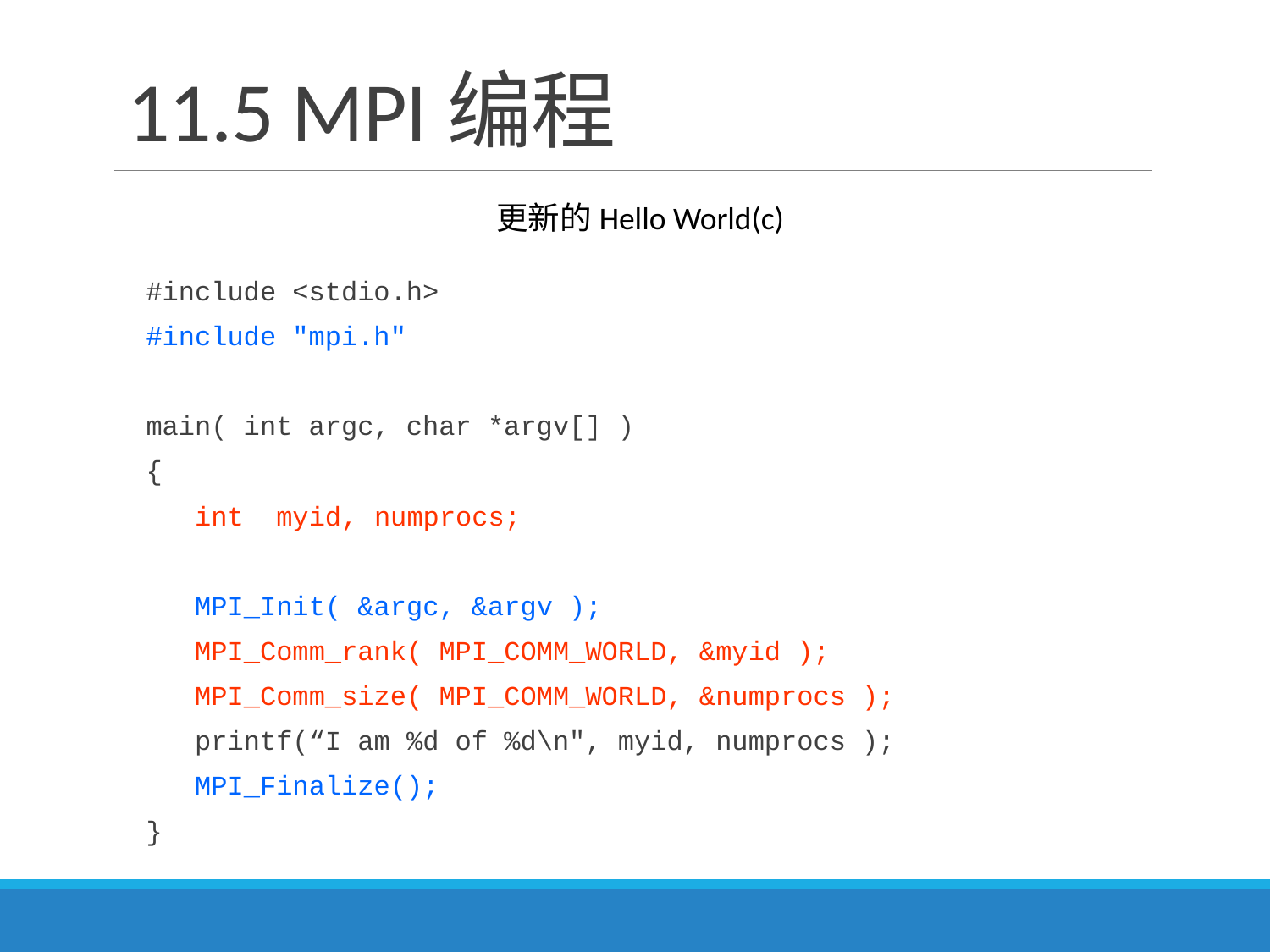

# 11.5 MPI编程
更新的Hello World(c)
#include <stdio.h>
#include "mpi.h"

main( int argc, char *argv[] )
{
   int  myid, numprocs;

   MPI_Init( &argc, &argv );
   MPI_Comm_rank( MPI_COMM_WORLD, &myid );
   MPI_Comm_size( MPI_COMM_WORLD, &numprocs );
   printf(“I am %d of %d\n", myid, numprocs );
   MPI_Finalize();
}
81